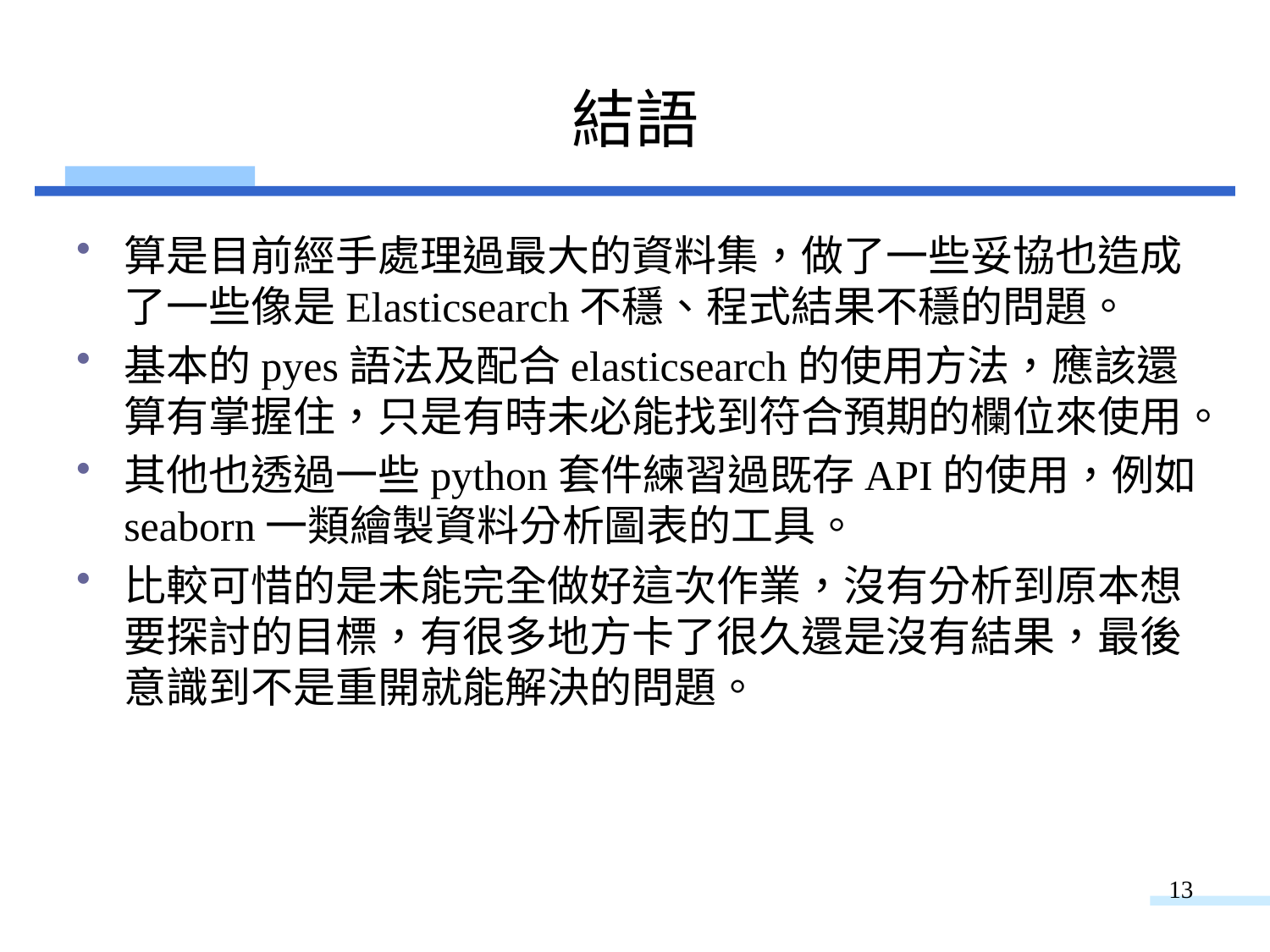

# 結語
算是目前經手處理過最大的資料集，做了一些妥協也造成了一些像是Elasticsearch不穩、程式結果不穩的問題。
基本的pyes語法及配合elasticsearch的使用方法，應該還算有掌握住，只是有時未必能找到符合預期的欄位來使用。
其他也透過一些python套件練習過既存API的使用，例如seaborn一類繪製資料分析圖表的工具。
比較可惜的是未能完全做好這次作業，沒有分析到原本想要探討的目標，有很多地方卡了很久還是沒有結果，最後意識到不是重開就能解決的問題。
13